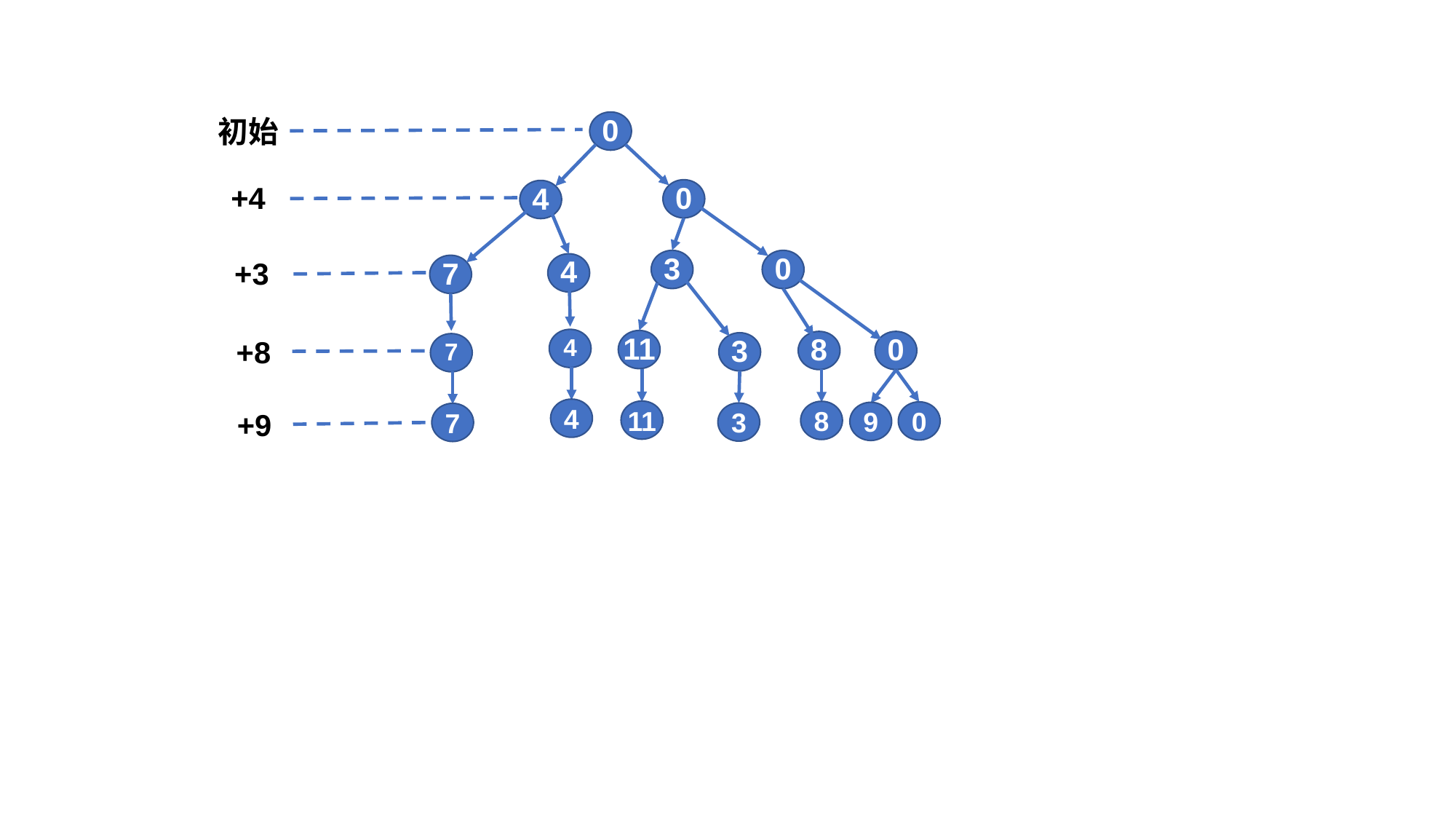

0
初始

+4
0
4

3

0

4
+3
7

11

8

0

3

4
+8

7

4
11
8

0
9
3
+9
7